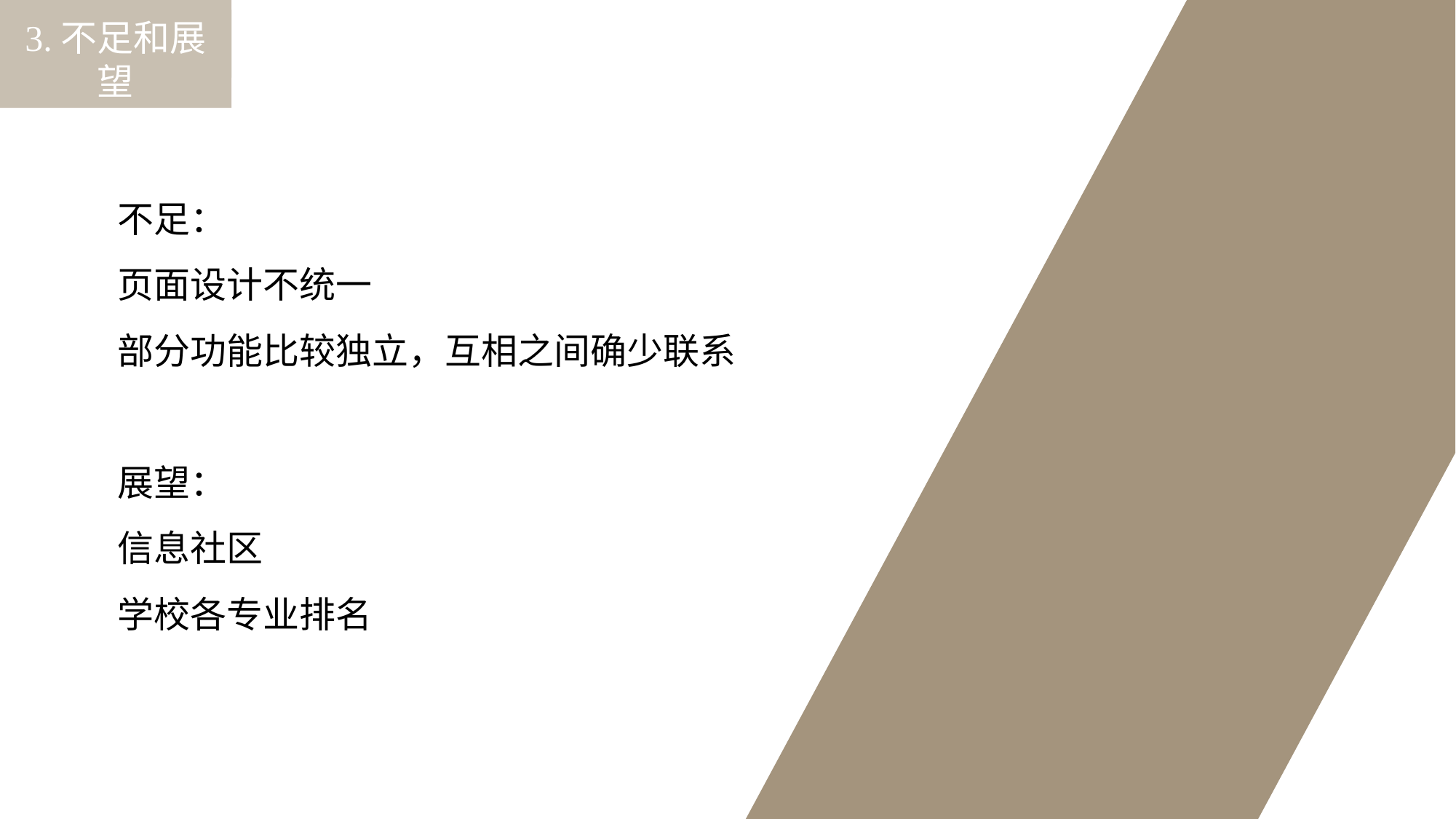

3.不足和展望
概要设计
不足：
页面设计不统一
部分功能比较独立，互相之间确少联系

展望：
信息社区
学校各专业排名